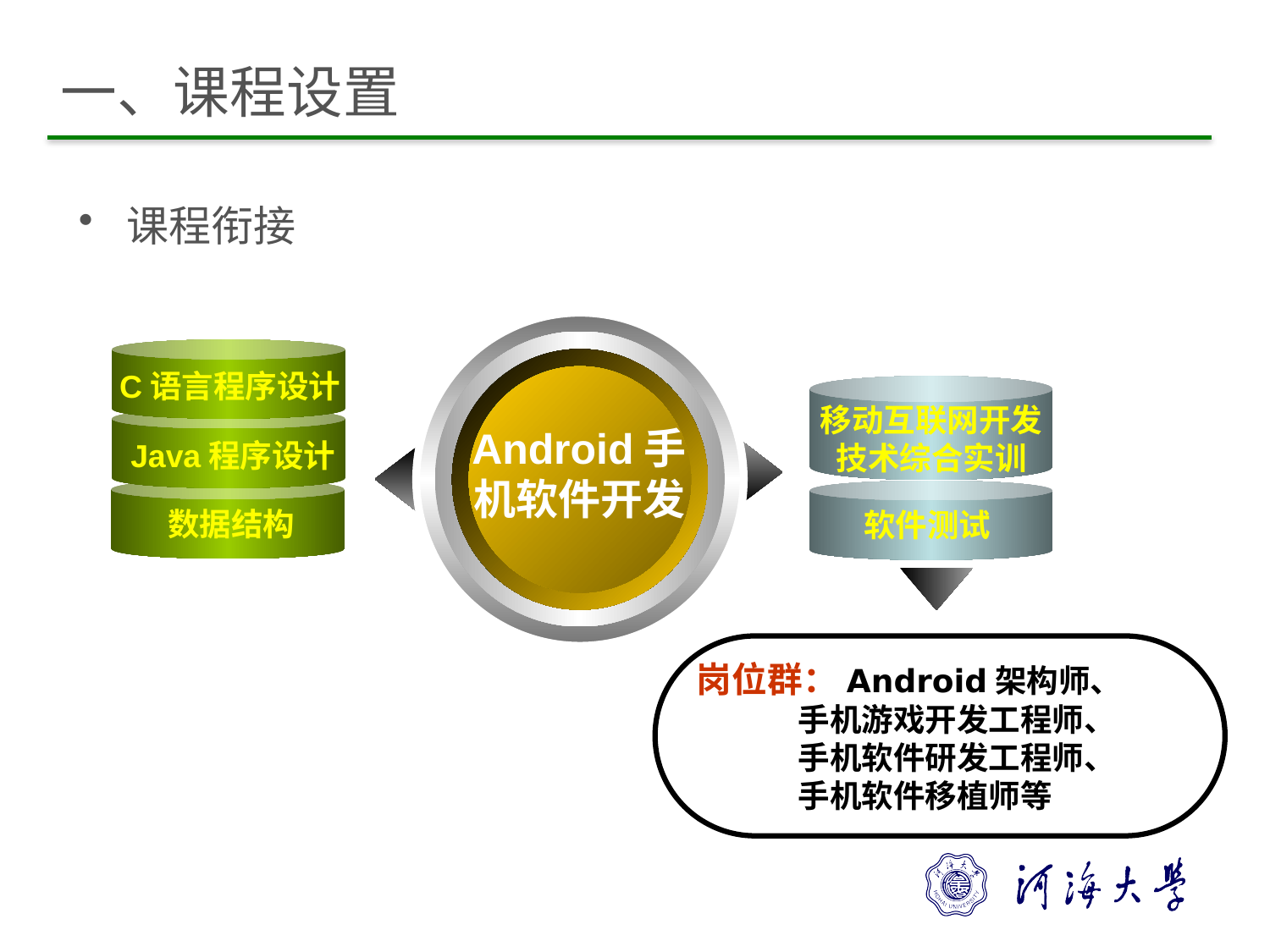

# 一、课程设置
课程衔接

C语言程序设计

移动互联网开发
技术综合实训

Android手
机软件开发
Java程序设计

数据结构
软件测试

岗位群：Android架构师、
             手机游戏开发工程师、
             手机软件研发工程师、
             手机软件移植师等